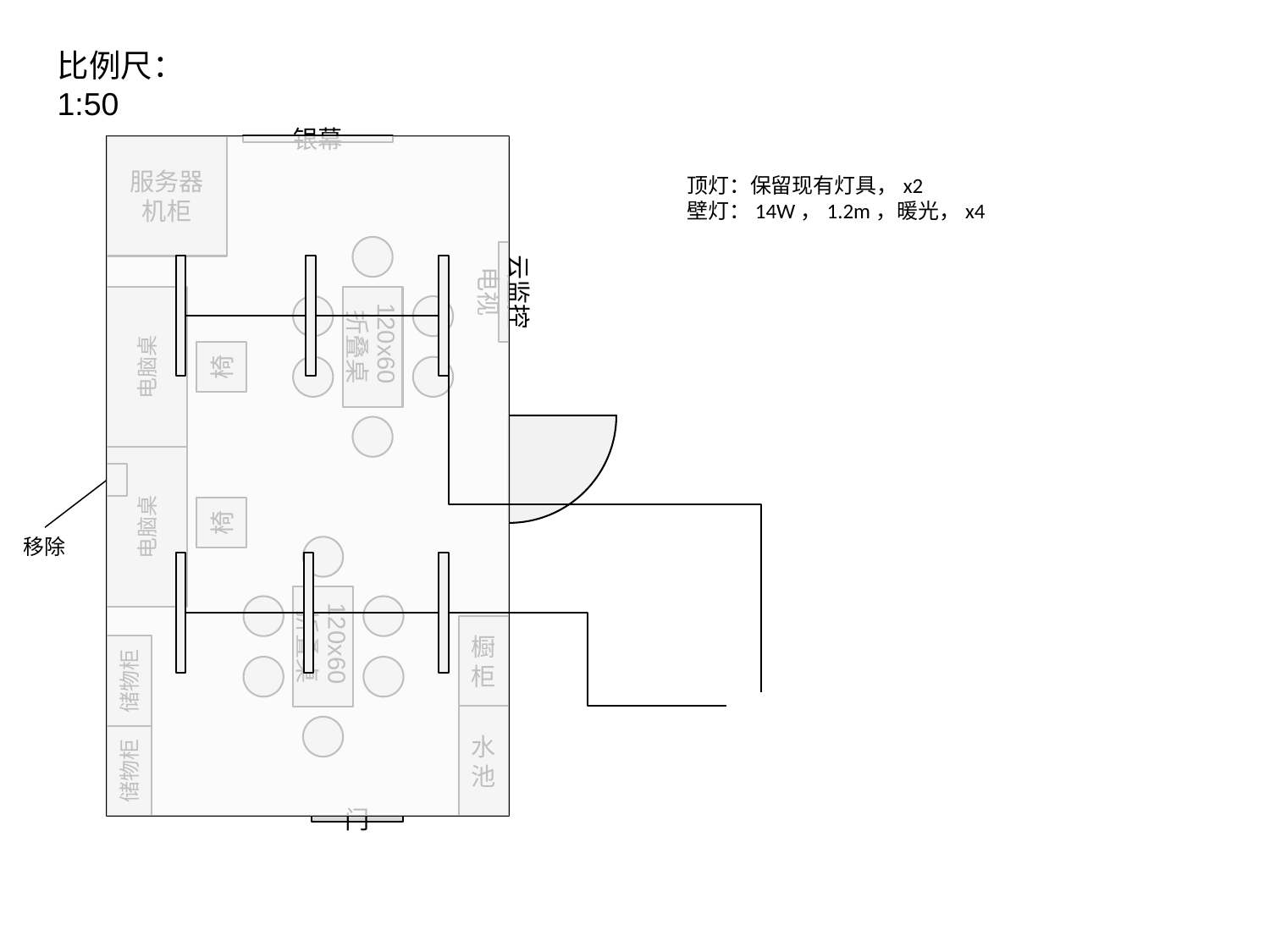

比例尺：1:50
银幕

服务器机柜

120x60折叠桌

云监控电视

电脑桌
椅

电脑桌
椅
移除

120x60折叠桌

橱柜
储物柜
水池
储物柜
门

顶灯：保留现有灯具，x2
壁灯：14W，1.2m，暖光，x4